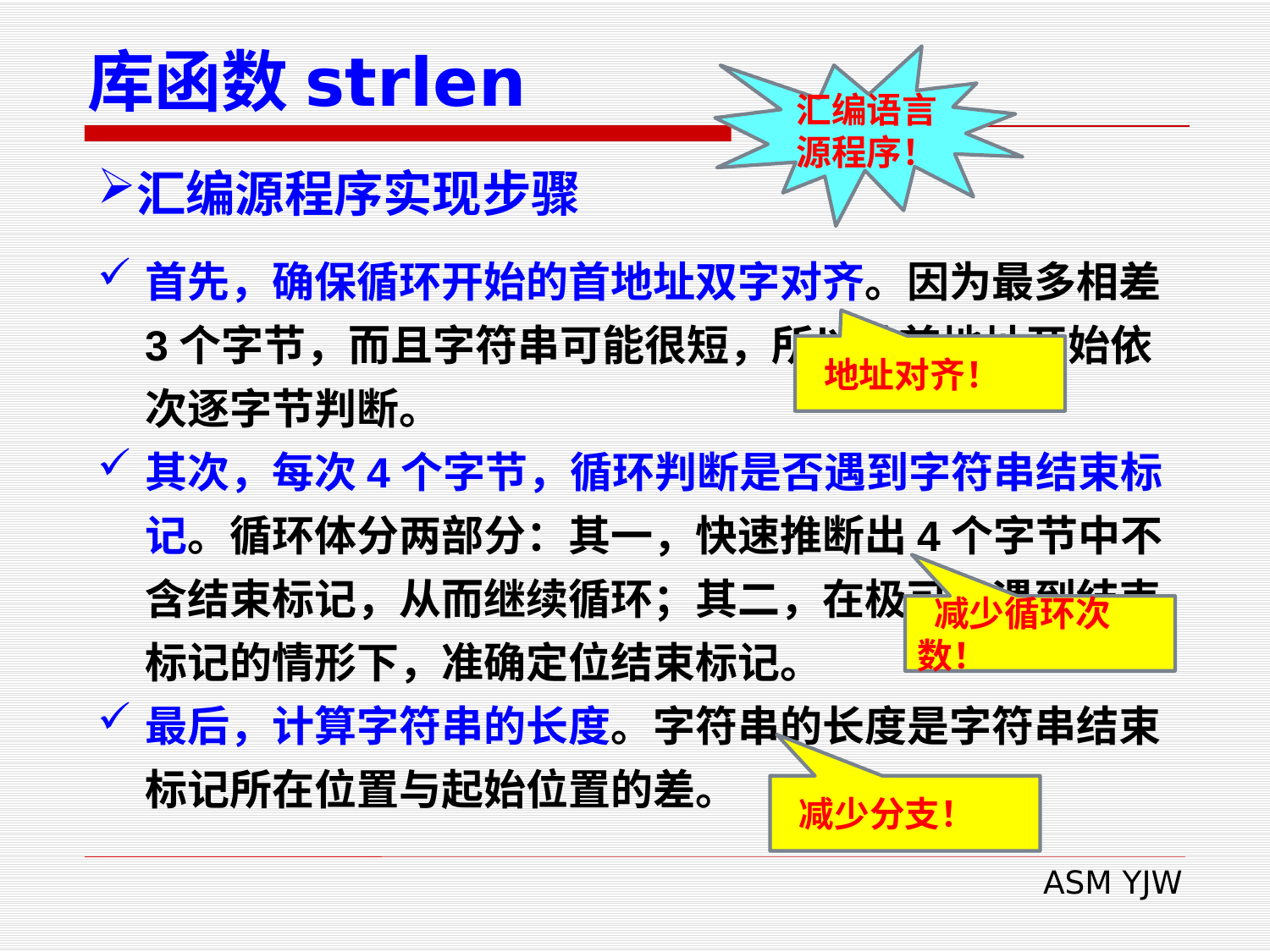

# 库函数strlen
汇编语言
源程序！
汇编源程序实现步骤
首先，确保循环开始的首地址双字对齐。因为最多相差3个字节，而且字符串可能很短，所以从首地址开始依次逐字节判断。
其次，每次4个字节，循环判断是否遇到字符串结束标记。循环体分两部分：其一，快速推断出4个字节中不含结束标记，从而继续循环；其二，在极可能遇到结束标记的情形下，准确定位结束标记。
最后，计算字符串的长度。字符串的长度是字符串结束标记所在位置与起始位置的差。
 地址对齐！
 减少循环次数！
 减少分支！